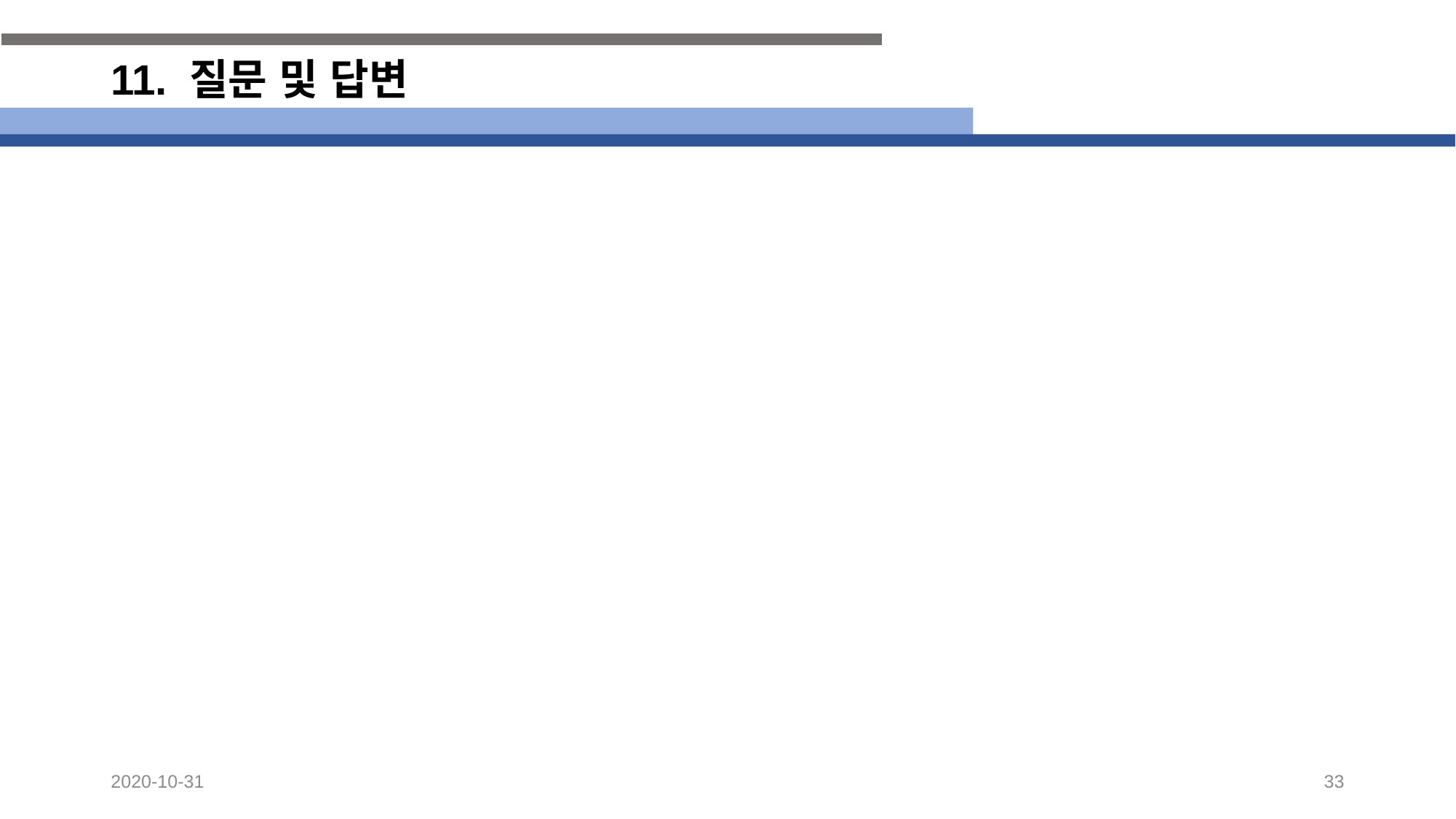

# 11. 질문 및 답변

2020-10-31
33